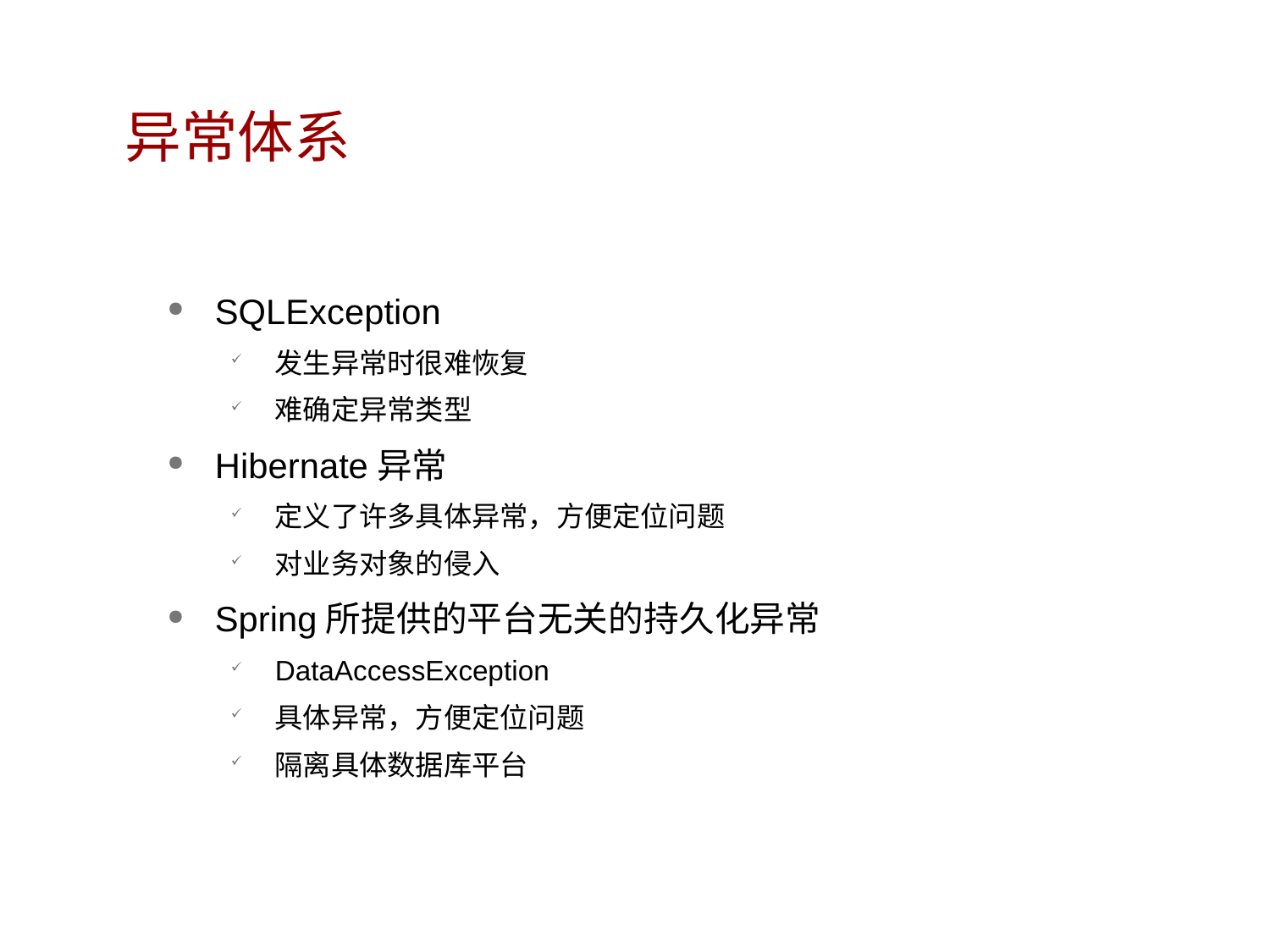

# 异常体系
SQLException
发生异常时很难恢复
难确定异常类型
Hibernate异常
定义了许多具体异常，方便定位问题
对业务对象的侵入
Spring所提供的平台无关的持久化异常
DataAccessException
具体异常，方便定位问题
隔离具体数据库平台